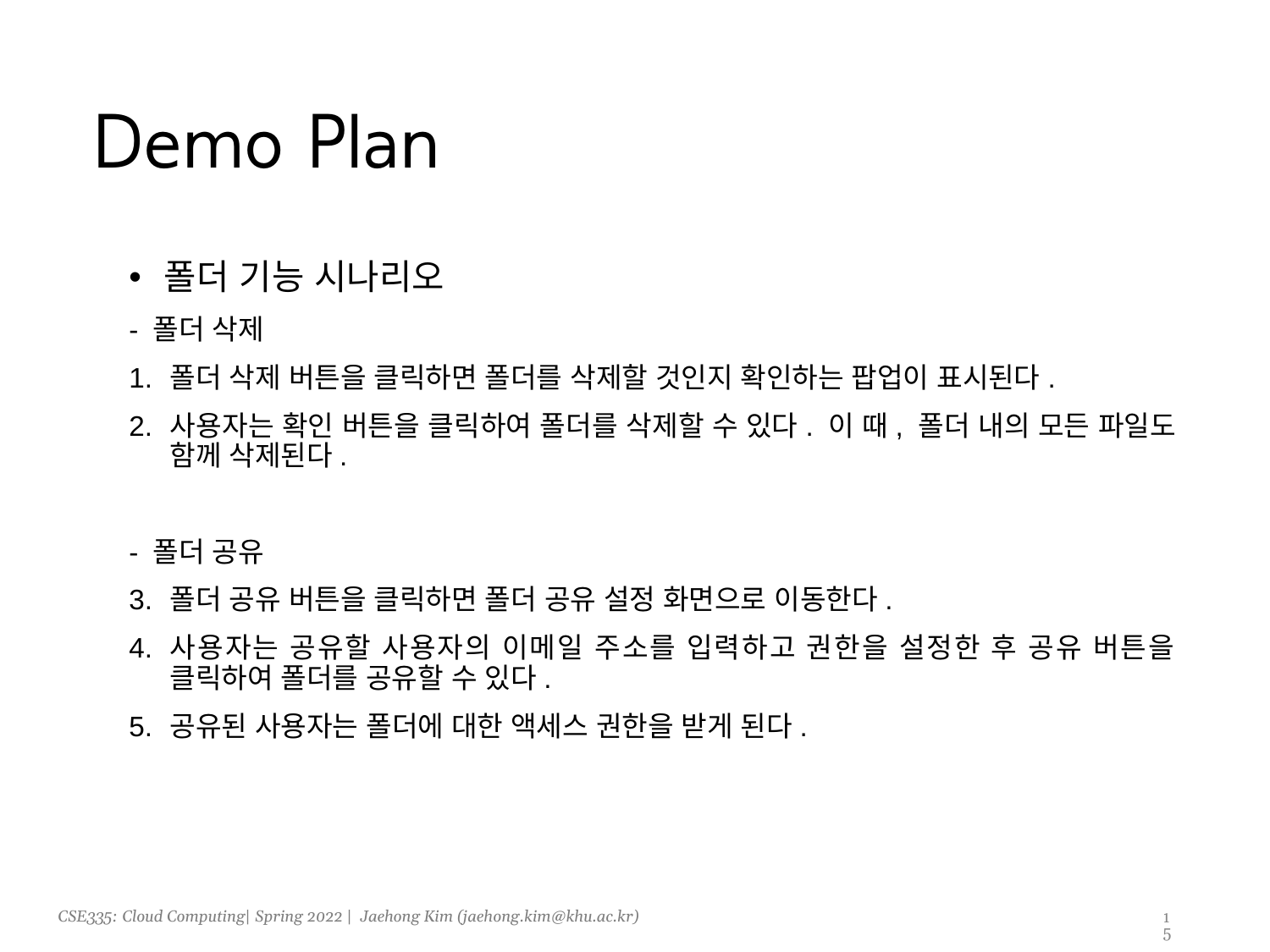

# Demo Plan
폴더 기능 시나리오
- 폴더 삭제
폴더 삭제 버튼을 클릭하면 폴더를 삭제할 것인지 확인하는 팝업이 표시된다.
사용자는 확인 버튼을 클릭하여 폴더를 삭제할 수 있다. 이 때, 폴더 내의 모든 파일도 함께 삭제된다.

- 폴더 공유
폴더 공유 버튼을 클릭하면 폴더 공유 설정 화면으로 이동한다.
사용자는 공유할 사용자의 이메일 주소를 입력하고 권한을 설정한 후 공유 버튼을 클릭하여 폴더를 공유할 수 있다.
공유된 사용자는 폴더에 대한 액세스 권한을 받게 된다.
15